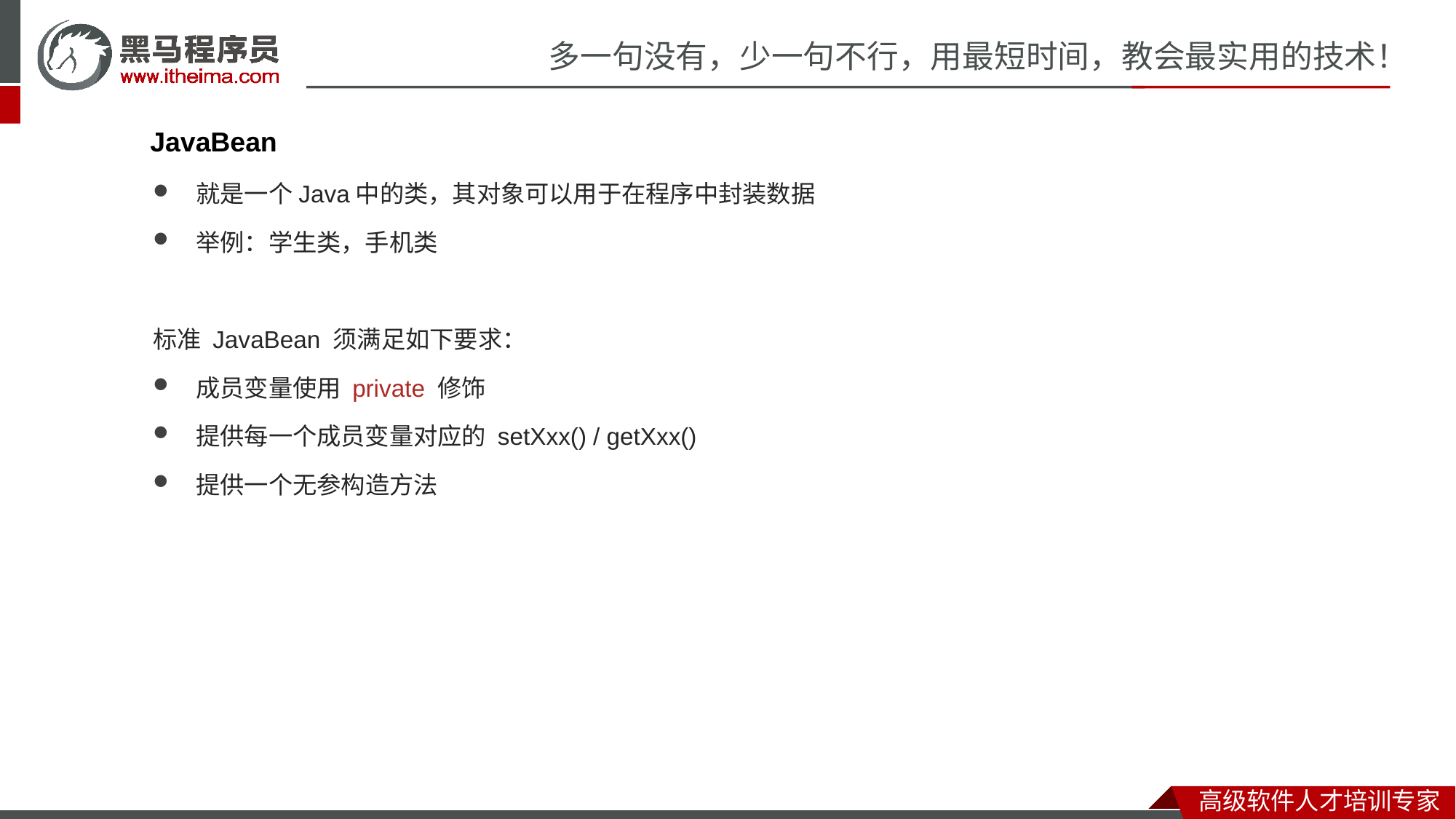

JavaBean
就是一个Java中的类，其对象可以用于在程序中封装数据
举例：学生类，手机类

标准 JavaBean 须满足如下要求：
成员变量使用 private 修饰
提供每一个成员变量对应的 setXxx() / getXxx()
提供一个无参构造方法